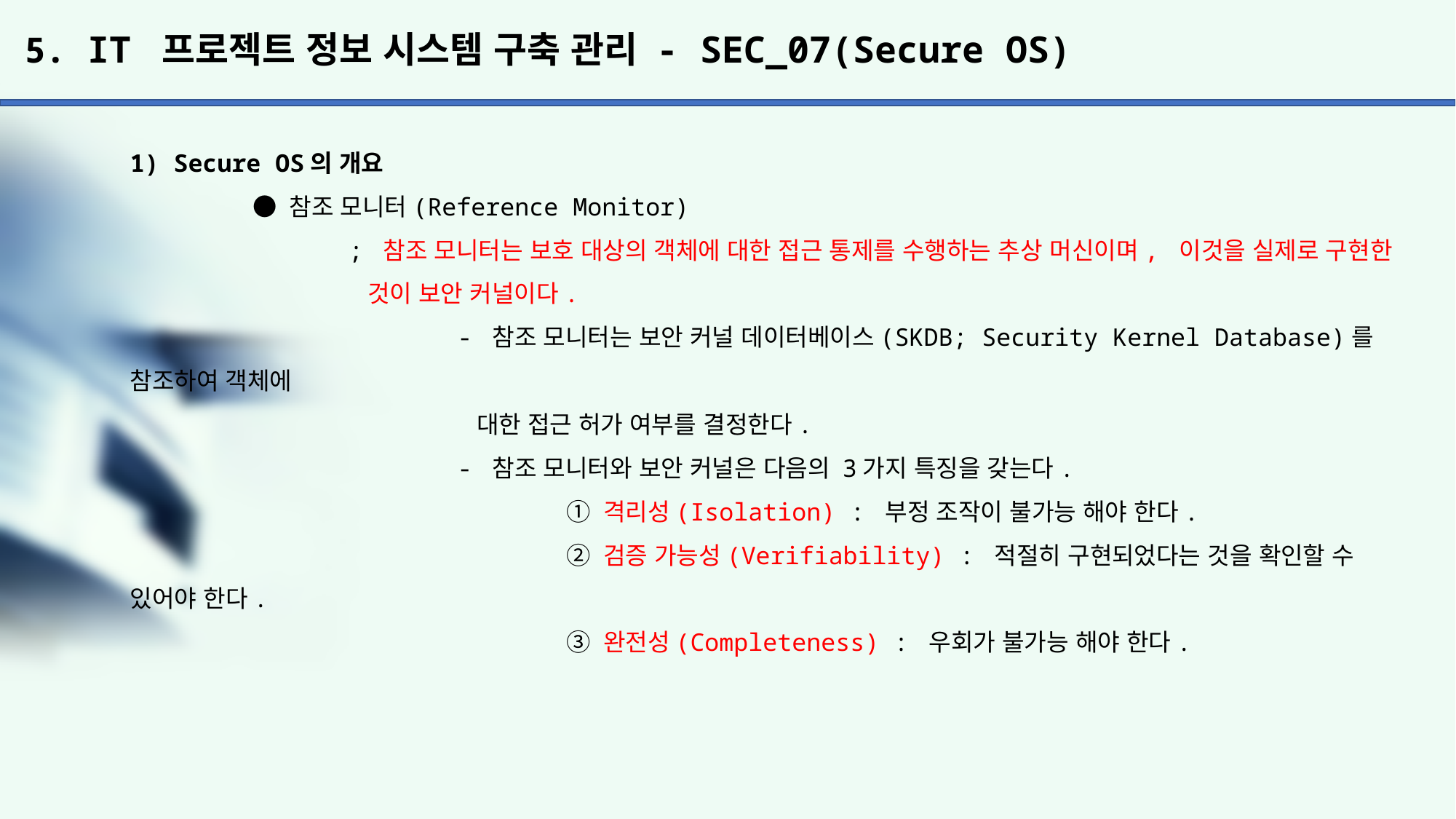

# 5. IT 프로젝트 정보 시스템 구축 관리 - SEC_07(Secure OS)
1) Secure OS의 개요
	  ● 참조 모니터(Reference Monitor)
		; 참조 모니터는 보호 대상의 객체에 대한 접근 통제를 수행하는 추상 머신이며, 이것을 실제로 구현한
		  것이 보안 커널이다.
			- 참조 모니터는 보안 커널 데이터베이스(SKDB; Security Kernel Database)를 참조하여 객체에
			  대한 접근 허가 여부를 결정한다.
			- 참조 모니터와 보안 커널은 다음의 3가지 특징을 갖는다.
				① 격리성(Isolation) : 부정 조작이 불가능 해야 한다.
				② 검증 가능성(Verifiability) : 적절히 구현되었다는 것을 확인할 수 있어야 한다.
				③ 완전성(Completeness) : 우회가 불가능 해야 한다.